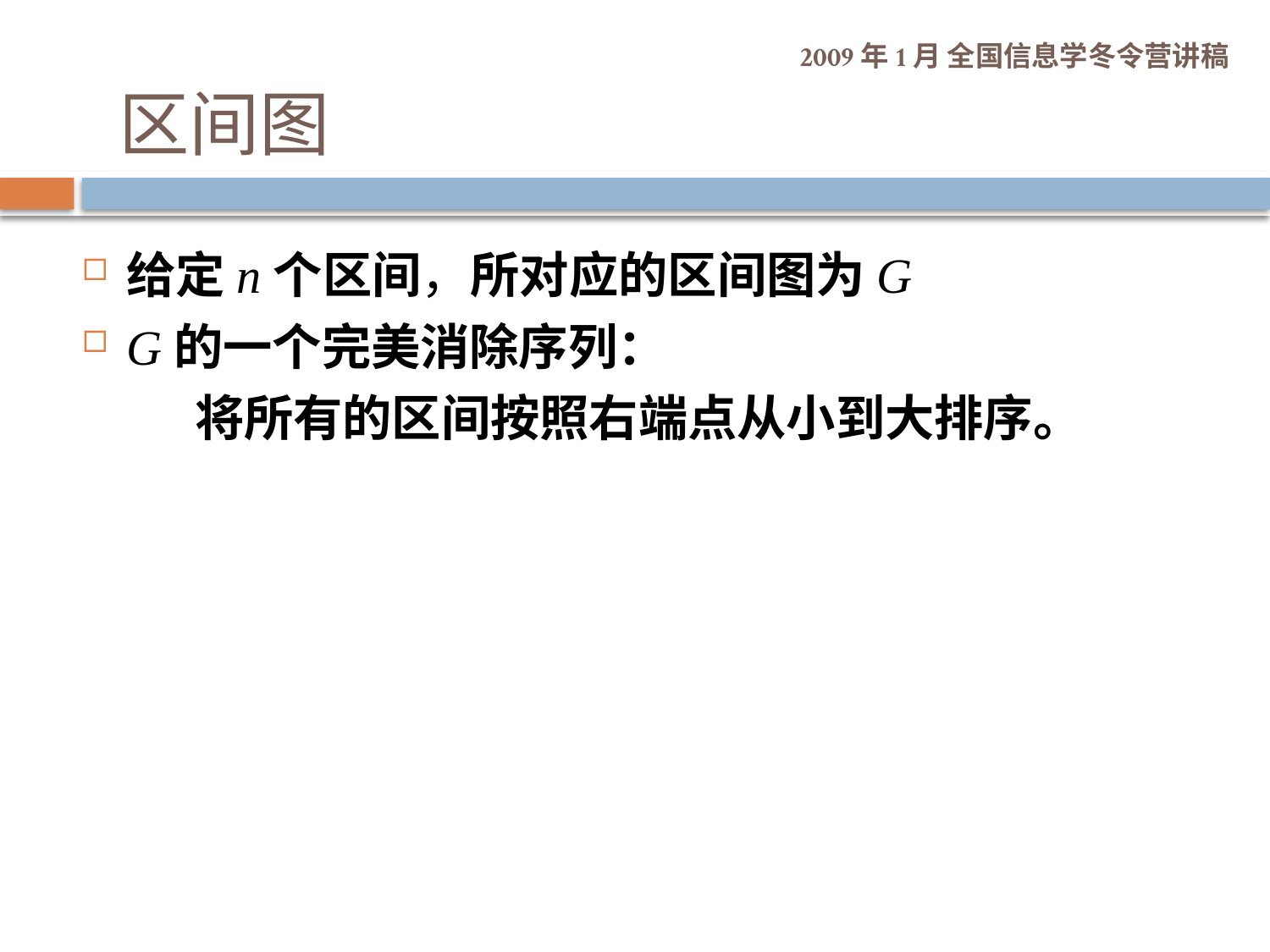

区间图
给定n个区间，所对应的区间图为G
G的一个完美消除序列：
         将所有的区间按照右端点从小到大排序。